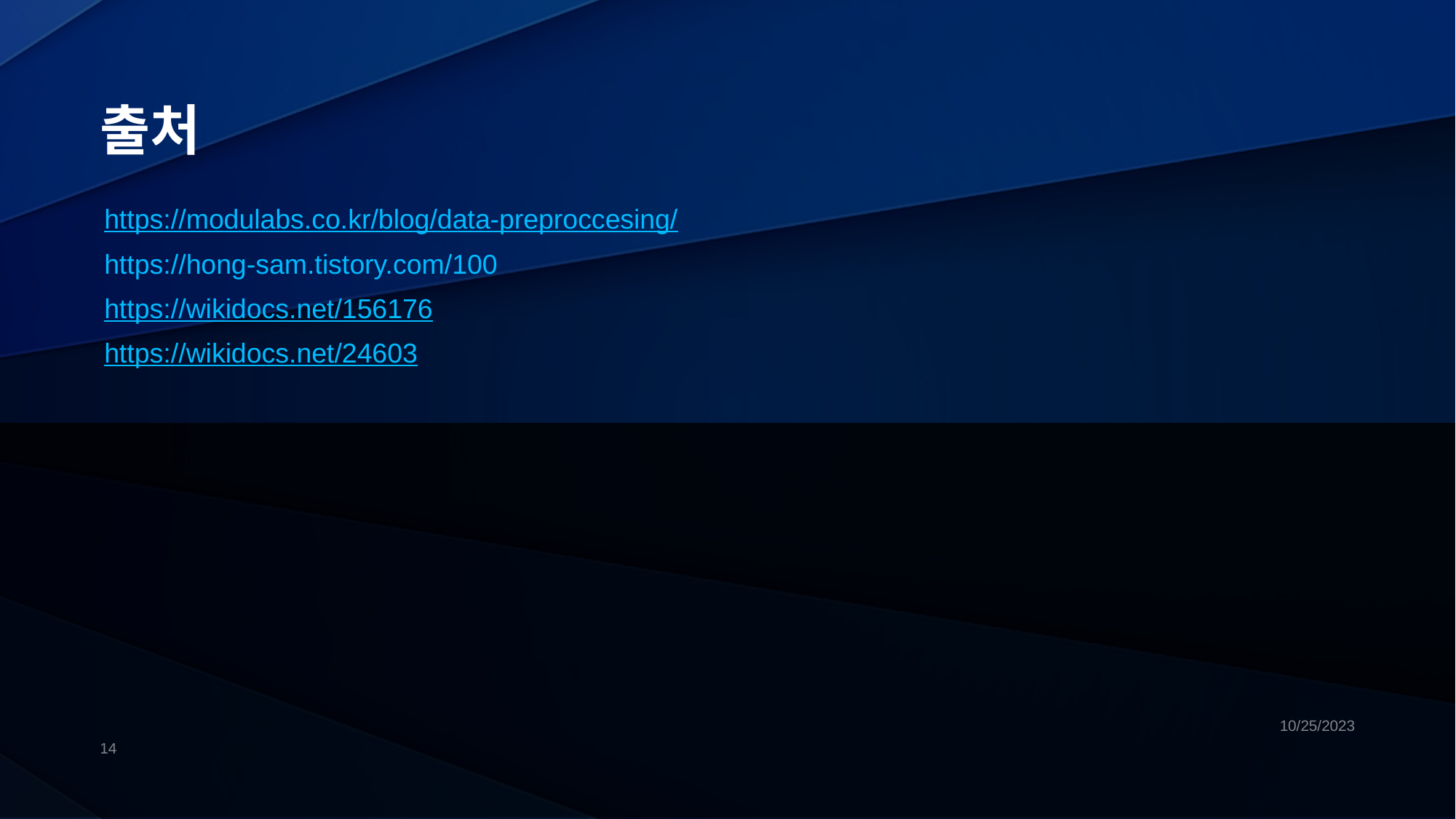

# 출처
https://modulabs.co.kr/blog/data-preproccesing/
https://hong-sam.tistory.com/100
https://wikidocs.net/156176
https://wikidocs.net/24603

10/25/2023
14